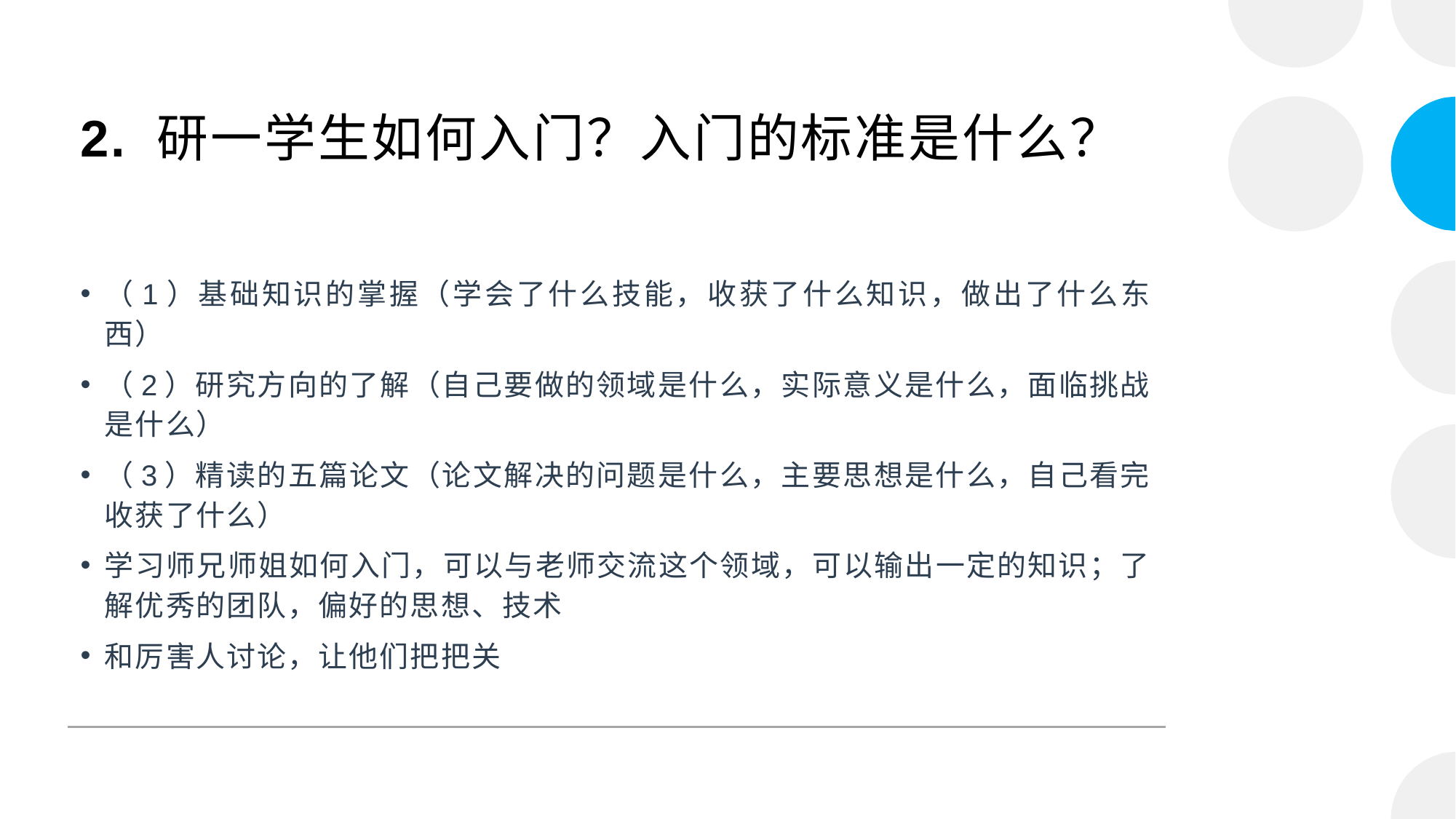

# 2. 研一学生如何入门？入门的标准是什么？
（1）基础知识的掌握（学会了什么技能，收获了什么知识，做出了什么东西）
（2）研究方向的了解（自己要做的领域是什么，实际意义是什么，面临挑战是什么）
（3）精读的五篇论文（论文解决的问题是什么，主要思想是什么，自己看完收获了什么）
学习师兄师姐如何入门，可以与老师交流这个领域，可以输出一定的知识；了解优秀的团队，偏好的思想、技术
和厉害人讨论，让他们把把关